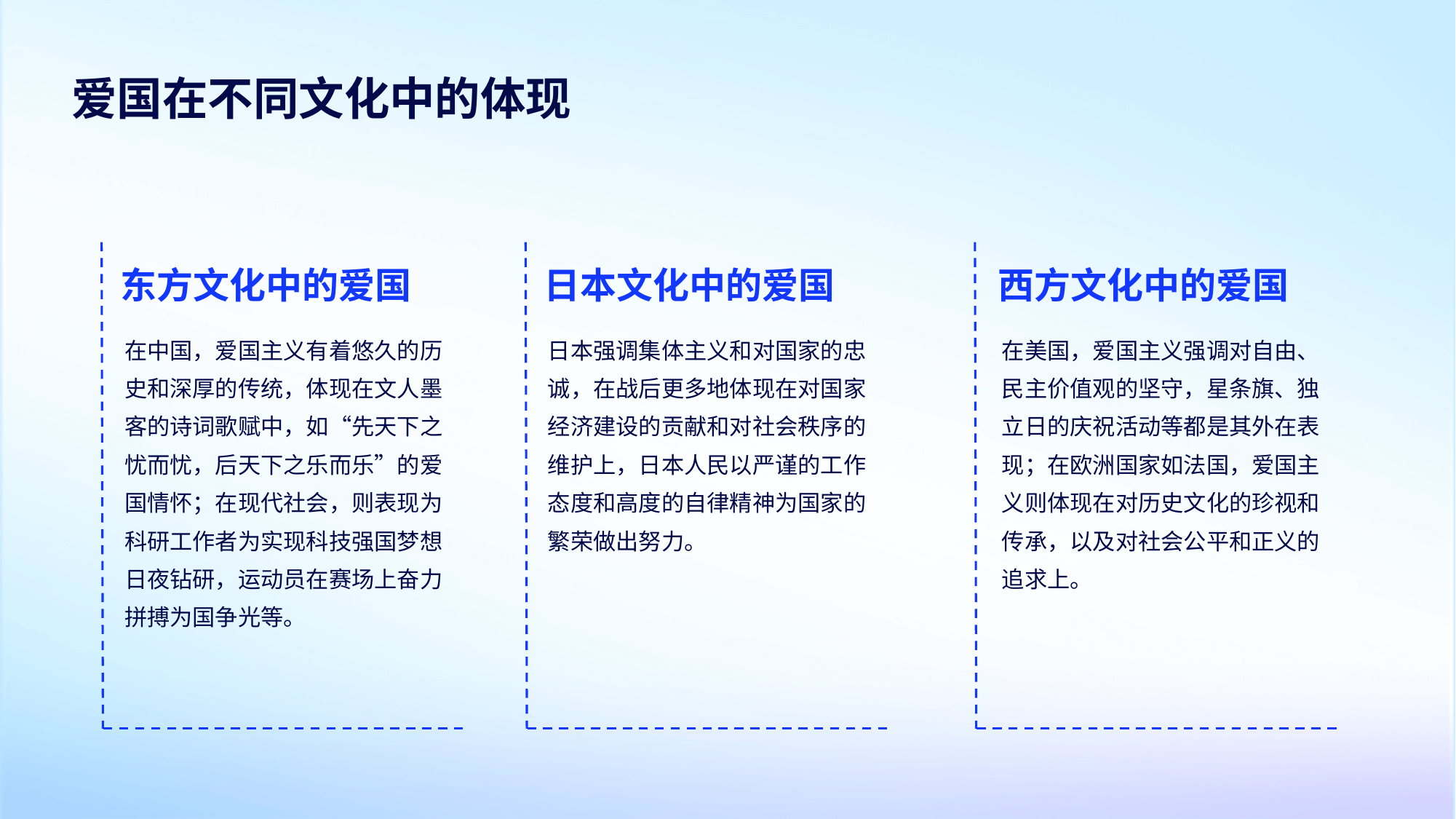

爱国在不同文化中的体现
东方文化中的爱国
日本文化中的爱国
西方文化中的爱国
在中国，爱国主义有着悠久的历史和深厚的传统，体现在文人墨客的诗词歌赋中，如“先天下之忧而忧，后天下之乐而乐”的爱国情怀；在现代社会，则表现为科研工作者为实现科技强国梦想日夜钻研，运动员在赛场上奋力拼搏为国争光等。
日本强调集体主义和对国家的忠诚，在战后更多地体现在对国家经济建设的贡献和对社会秩序的维护上，日本人民以严谨的工作态度和高度的自律精神为国家的繁荣做出努力。
在美国，爱国主义强调对自由、民主价值观的坚守，星条旗、独立日的庆祝活动等都是其外在表现；在欧洲国家如法国，爱国主义则体现在对历史文化的珍视和传承，以及对社会公平和正义的追求上。